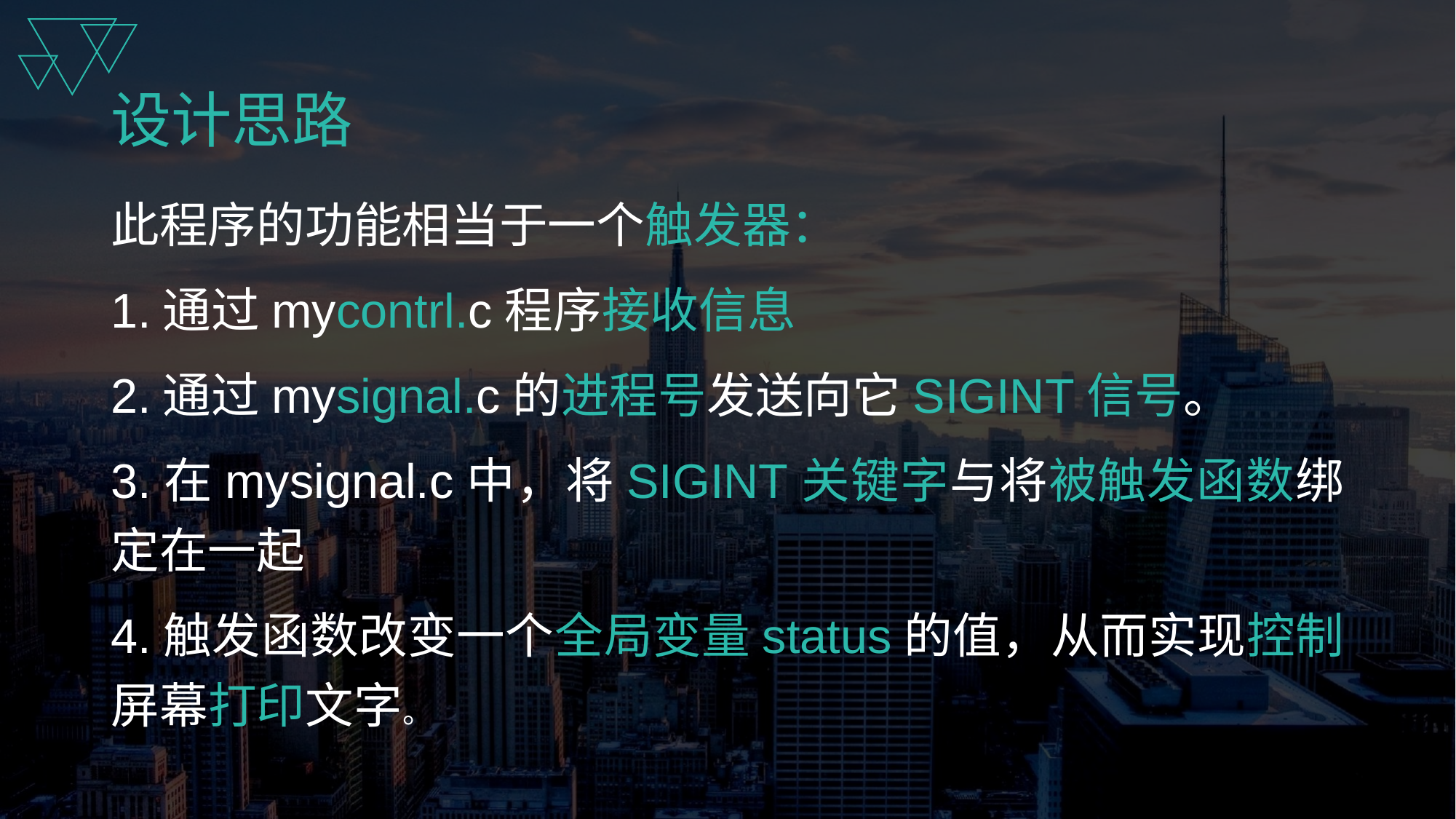

# 设计思路
此程序的功能相当于一个触发器：
1.通过mycontrl.c程序接收信息
2.通过mysignal.c的进程号发送向它SIGINT信号。
3.在mysignal.c中，将SIGINT关键字与将被触发函数绑定在一起
4.触发函数改变一个全局变量status的值，从而实现控制屏幕打印文字。